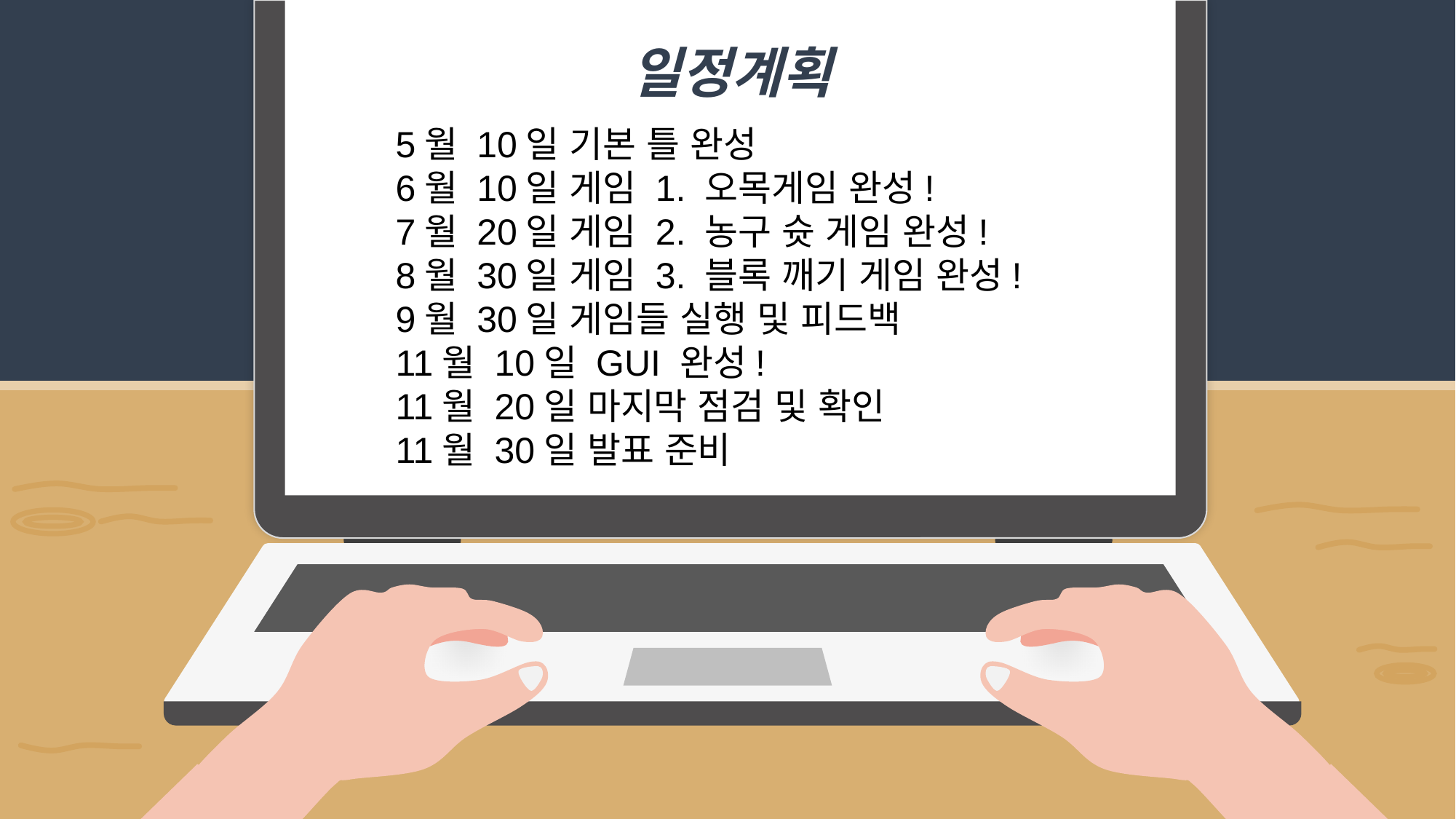

일정계획

5월 10일 기본 틀 완성
6월 10일 게임 1. 오목게임 완성!
7월 20일 게임 2. 농구 슛 게임 완성!
8월 30일 게임 3. 블록 깨기 게임 완성!
9월 30일 게임들 실행 및 피드백
11월 10일 GUI 완성!
11월 20일 마지막 점검 및 확인
11월 30일 발표 준비